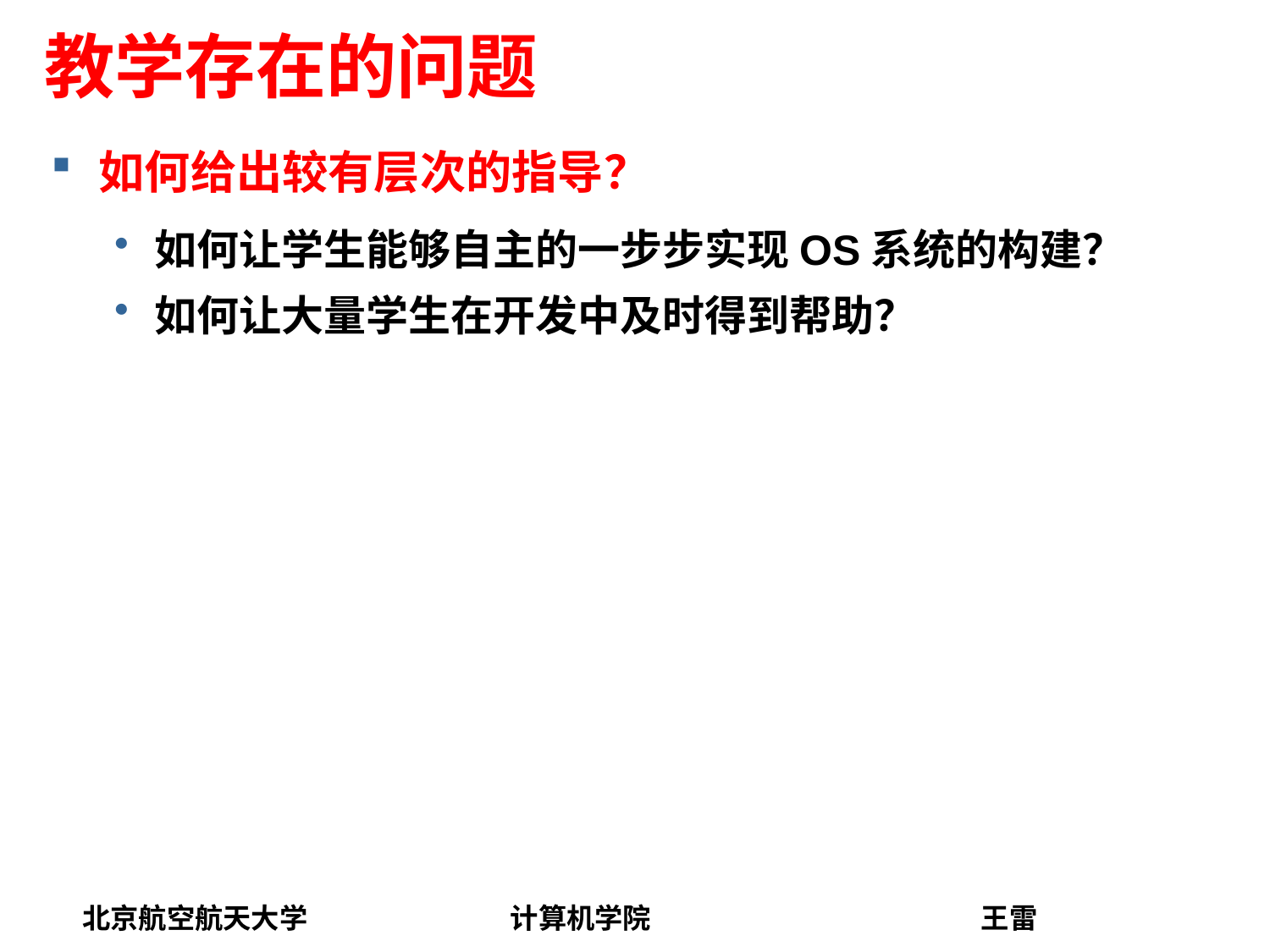

# 教学存在的问题
如何给出较有层次的指导？
如何让学生能够自主的一步步实现OS系统的构建？
如何让大量学生在开发中及时得到帮助？